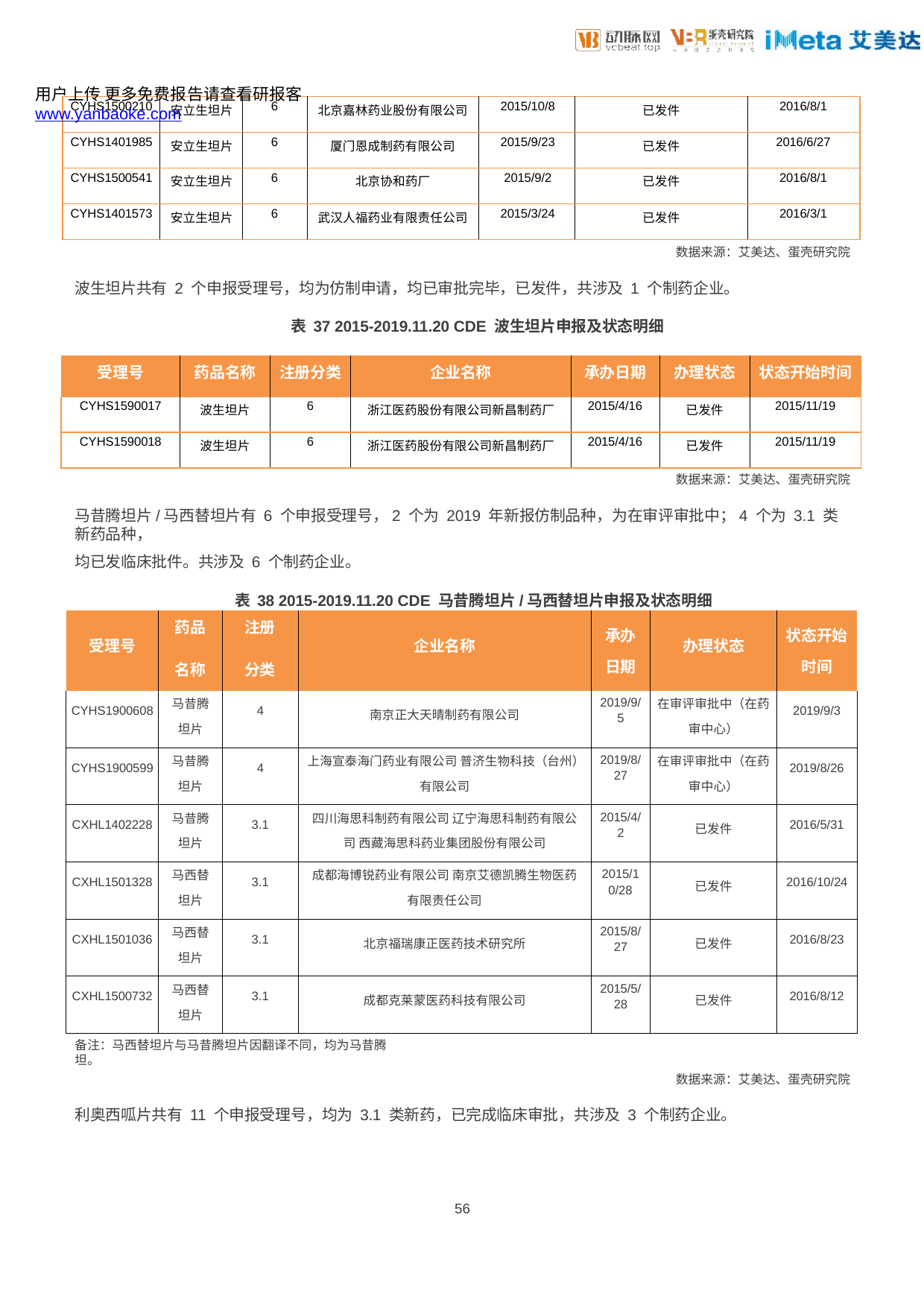

用户上传 更多免费报告请查看研报客 www.yanbaoke.com
| CYHS1500210 | 安立生坦片 | 6 | 北京嘉林药业股份有限公司 | 2015/10/8 | 已发件 | 2016/8/1 |
| --- | --- | --- | --- | --- | --- | --- |
| CYHS1401985 | 安立生坦片 | 6 | 厦门恩成制药有限公司 | 2015/9/23 | 已发件 | 2016/6/27 |
| CYHS1500541 | 安立生坦片 | 6 | 北京协和药厂 | 2015/9/2 | 已发件 | 2016/8/1 |
| CYHS1401573 | 安立生坦片 | 6 | 武汉人福药业有限责任公司 | 2015/3/24 | 已发件 | 2016/3/1 |
数据来源：艾美达、蛋壳研究院

波生坦片共有 2 个申报受理号，均为仿制申请，均已审批完毕，已发件，共涉及 1 个制药企业。

表 37 2015-2019.11.20 CDE 波生坦片申报及状态明细
| 受理号 | 药品名称 | 注册分类 | 企业名称 | 承办日期 | 办理状态 | 状态开始时间 |
| --- | --- | --- | --- | --- | --- | --- |
| CYHS1590017 | 波生坦片 | 6 | 浙江医药股份有限公司新昌制药厂 | 2015/4/16 | 已发件 | 2015/11/19 |
| CYHS1590018 | 波生坦片 | 6 | 浙江医药股份有限公司新昌制药厂 | 2015/4/16 | 已发件 | 2015/11/19 |
数据来源：艾美达、蛋壳研究院

马昔腾坦片/马西替坦片有 6 个申报受理号，2 个为 2019 年新报仿制品种，为在审评审批中；4 个为 3.1 类新药品种，
均已发临床批件。共涉及 6 个制药企业。

表 38 2015-2019.11.20 CDE 马昔腾坦片/马西替坦片申报及状态明细
| 受理号 | 药品 名称 | 注册 分类 | 企业名称 | 承办 日期 | 办理状态 | 状态开始 时间 |
| --- | --- | --- | --- | --- | --- | --- |
| CYHS1900608 | 马昔腾 坦片 | 4 | 南京正大天晴制药有限公司 | 2019/9/ 5 | 在审评审批中（在药 审中心） | 2019/9/3 |
| CYHS1900599 | 马昔腾 坦片 | 4 | 上海宣泰海门药业有限公司 普济生物科技（台州） 有限公司 | 2019/8/ 27 | 在审评审批中（在药 审中心） | 2019/8/26 |
| CXHL1402228 | 马昔腾 坦片 | 3.1 | 四川海思科制药有限公司 辽宁海思科制药有限公 司 西藏海思科药业集团股份有限公司 | 2015/4/ 2 | 已发件 | 2016/5/31 |
| CXHL1501328 | 马西替 坦片 | 3.1 | 成都海博锐药业有限公司 南京艾德凯腾生物医药 有限责任公司 | 2015/1 0/28 | 已发件 | 2016/10/24 |
| CXHL1501036 | 马西替 坦片 | 3.1 | 北京福瑞康正医药技术研究所 | 2015/8/ 27 | 已发件 | 2016/8/23 |
| CXHL1500732 | 马西替 坦片 | 3.1 | 成都克莱蒙医药科技有限公司 | 2015/5/ 28 | 已发件 | 2016/8/12 |
备注：马西替坦片与马昔腾坦片因翻译不同，均为马昔腾坦。
数据来源：艾美达、蛋壳研究院

利奥西呱片共有 11 个申报受理号，均为 3.1 类新药，已完成临床审批，共涉及 3 个制药企业。
56